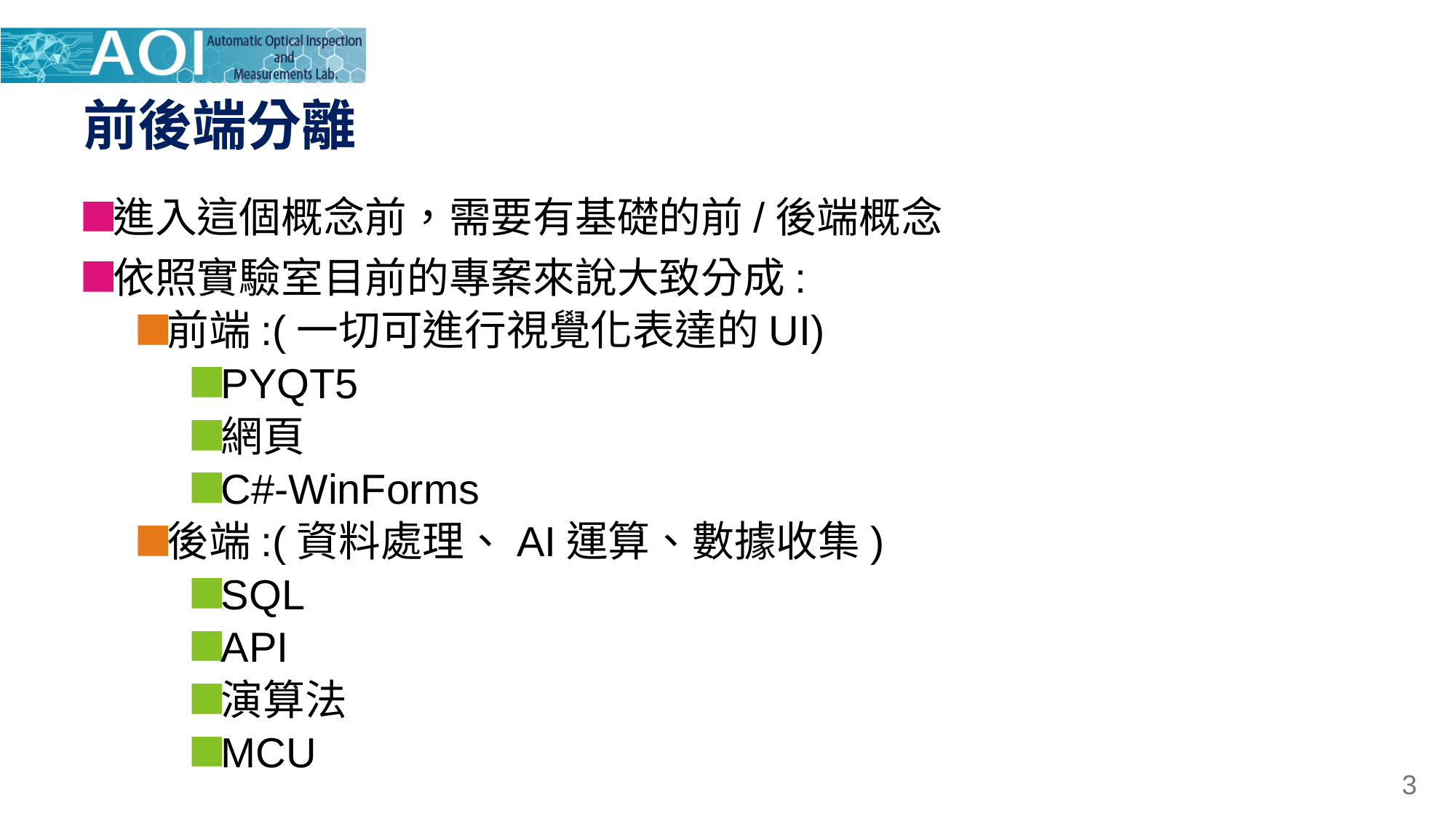

# 前後端分離
進入這個概念前，需要有基礎的前/後端概念
依照實驗室目前的專案來說大致分成:
前端:(一切可進行視覺化表達的UI)
PYQT5
網頁
C#-WinForms
後端:(資料處理、AI運算、數據收集)
SQL
API
演算法
MCU